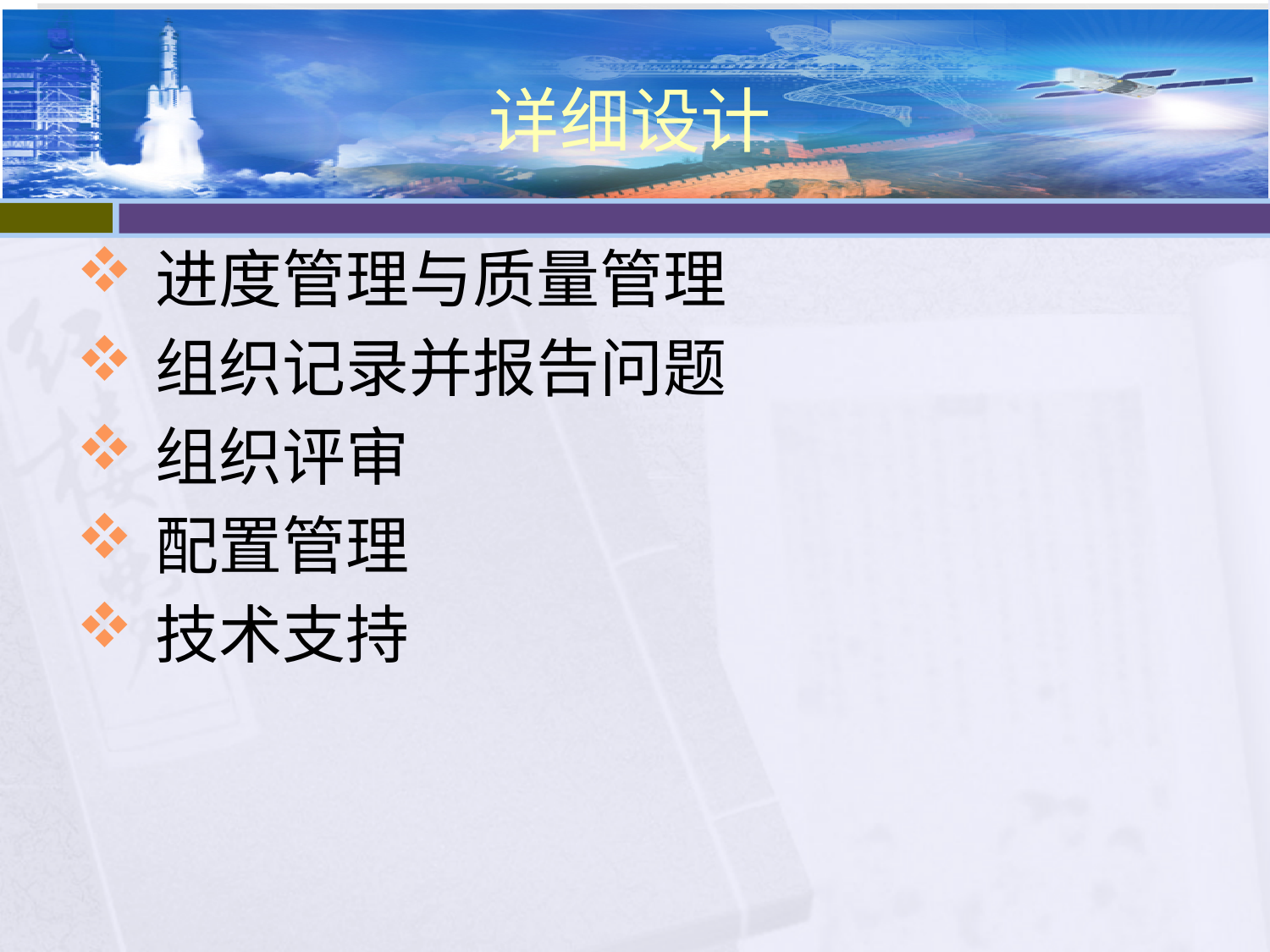

# 详细设计

进度管理与质量管理
组织记录并报告问题
组织评审
配置管理
技术支持